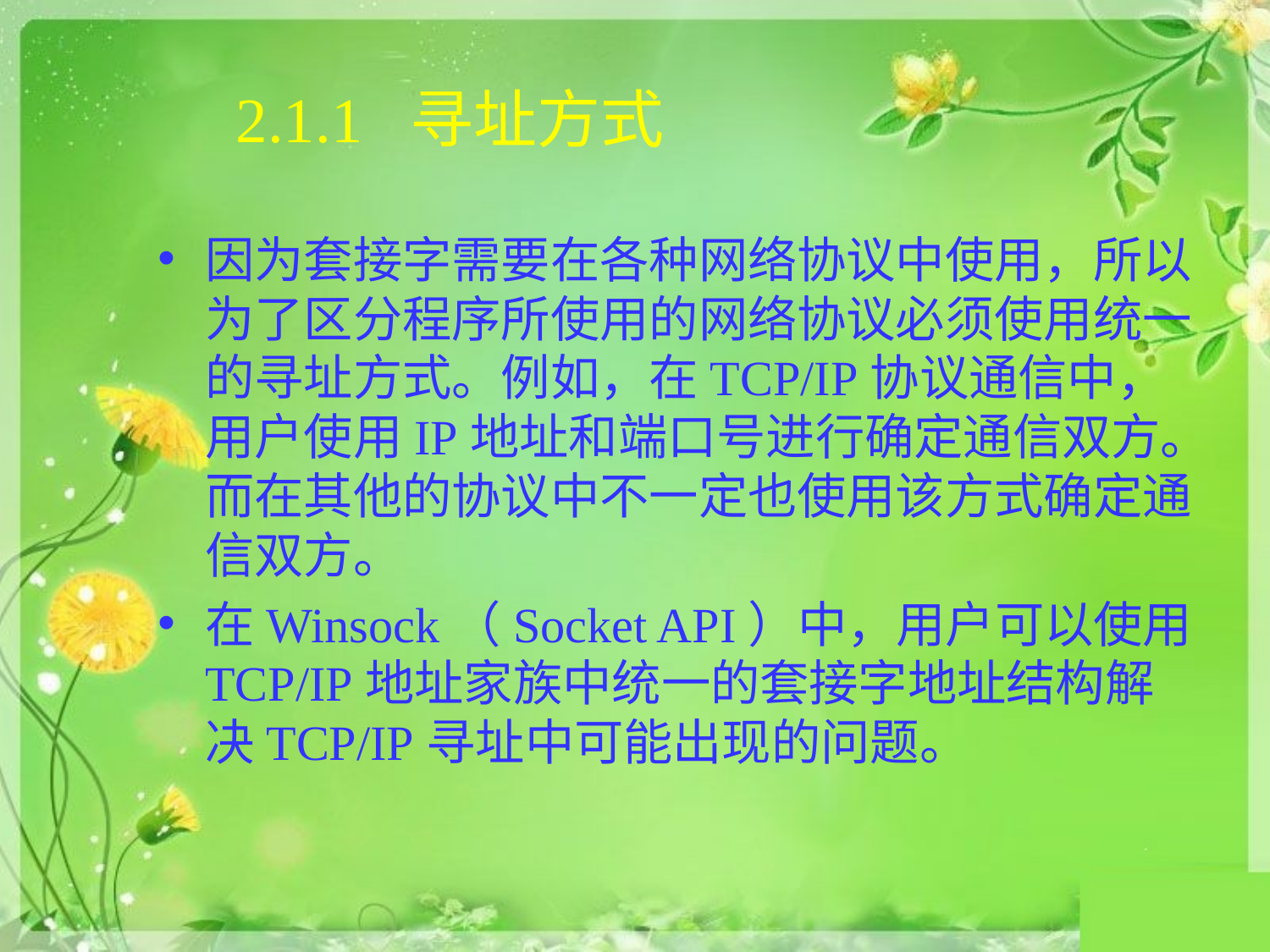

# 2.1.1  寻址方式
因为套接字需要在各种网络协议中使用，所以为了区分程序所使用的网络协议必须使用统一的寻址方式。例如，在TCP/IP协议通信中，用户使用IP地址和端口号进行确定通信双方。而在其他的协议中不一定也使用该方式确定通信双方。
在Winsock（Socket API）中，用户可以使用TCP/IP地址家族中统一的套接字地址结构解决TCP/IP寻址中可能出现的问题。